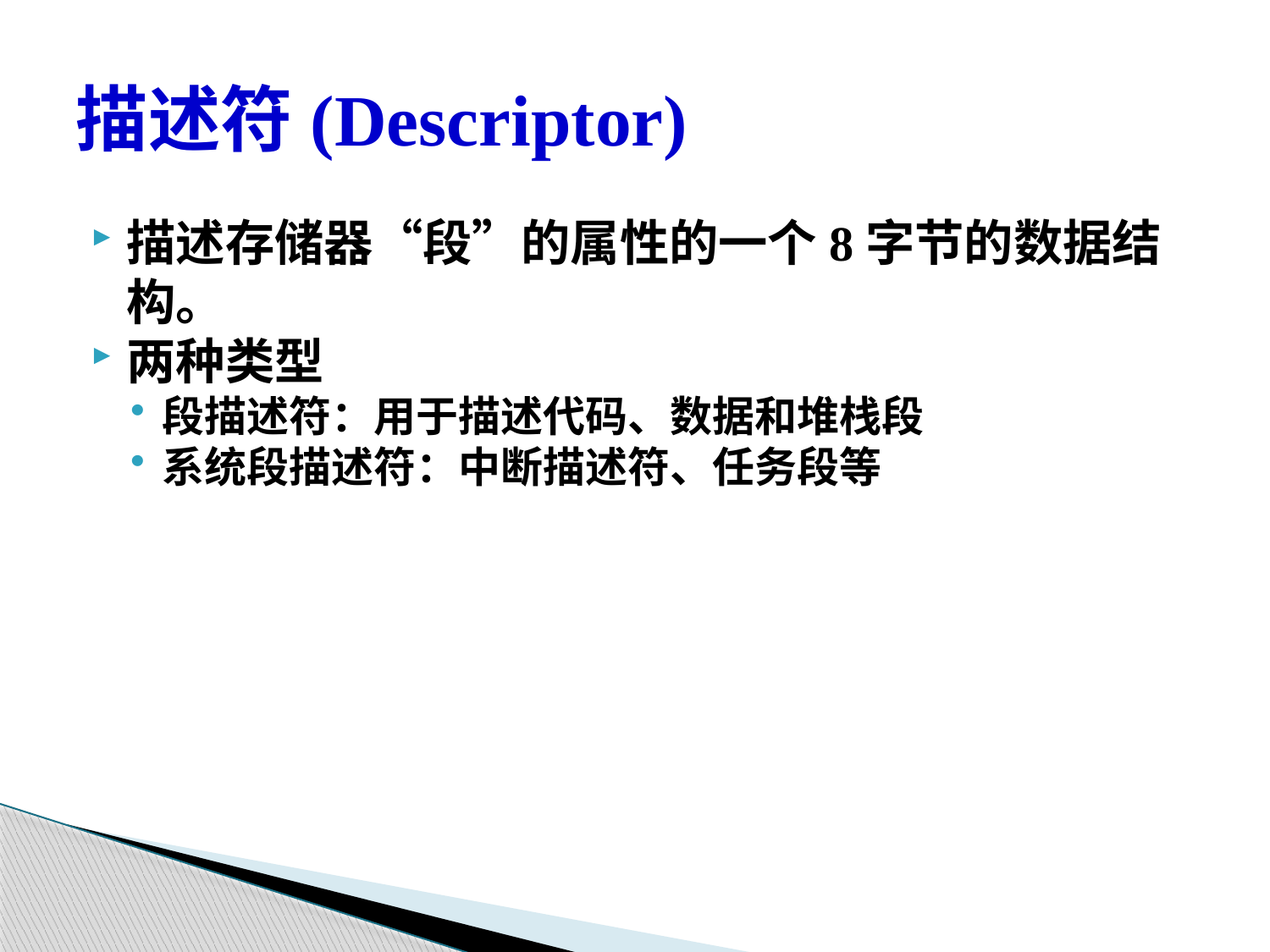

# 描述符(Descriptor)
描述存储器“段”的属性的一个8字节的数据结构。
两种类型
段描述符：用于描述代码、数据和堆栈段
系统段描述符：中断描述符、任务段等